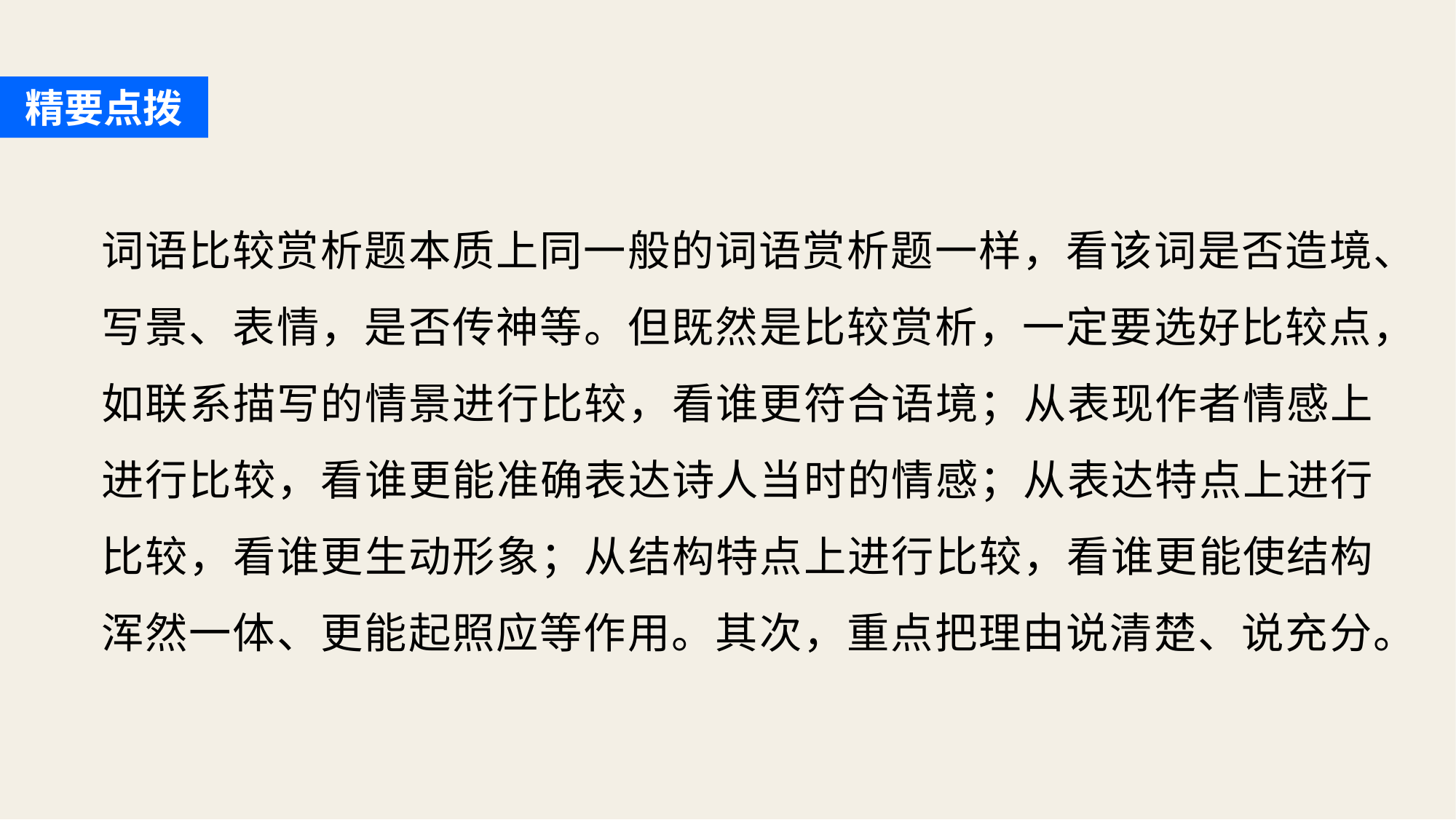

精要点拨
词语比较赏析题本质上同一般的词语赏析题一样，看该词是否造境、写景、表情，是否传神等。但既然是比较赏析，一定要选好比较点，如联系描写的情景进行比较，看谁更符合语境；从表现作者情感上进行比较，看谁更能准确表达诗人当时的情感；从表达特点上进行比较，看谁更生动形象；从结构特点上进行比较，看谁更能使结构浑然一体、更能起照应等作用。其次，重点把理由说清楚、说充分。